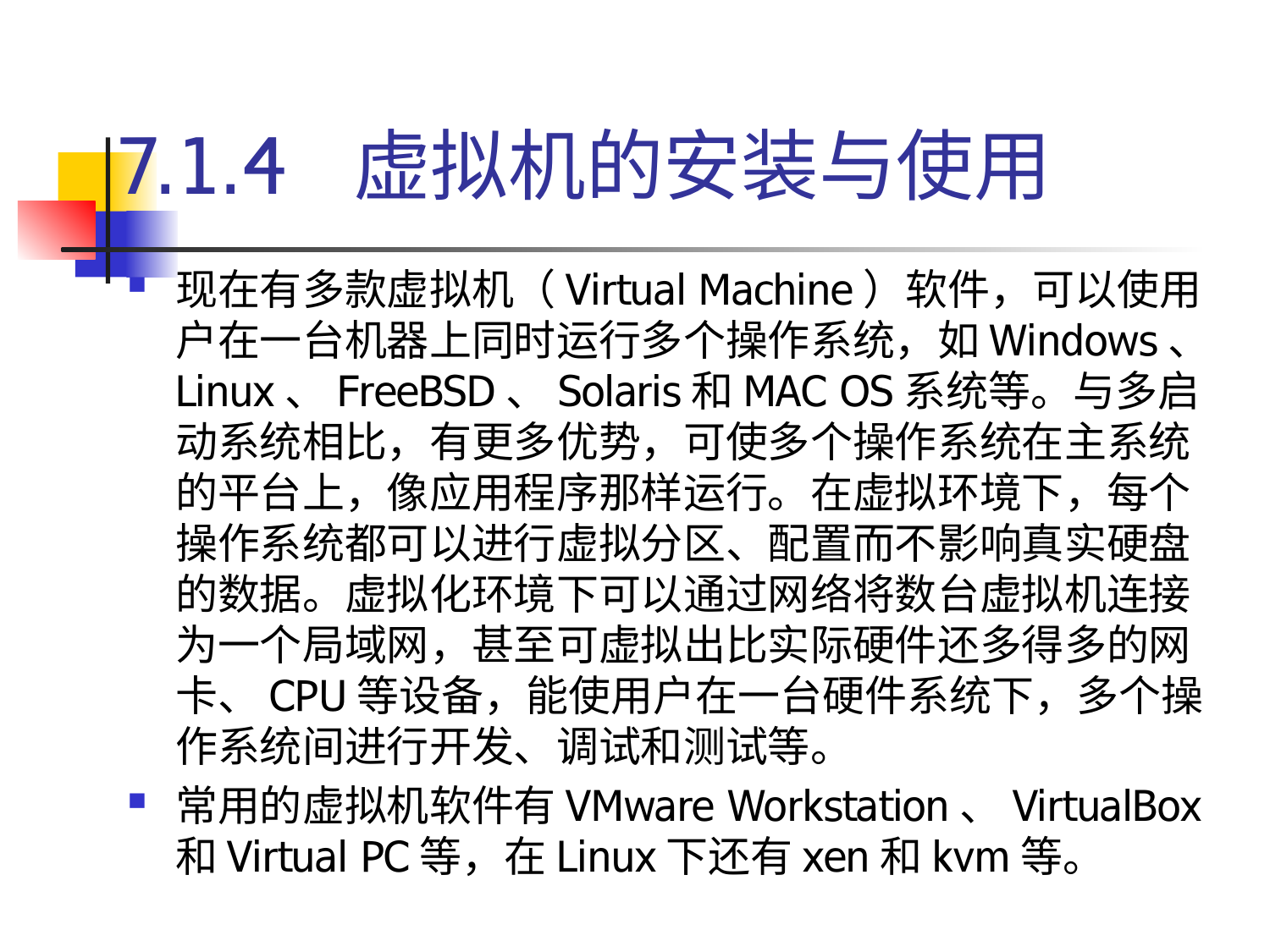

# 7.1.4  虚拟机的安装与使用
现在有多款虚拟机（Virtual Machine）软件，可以使用户在一台机器上同时运行多个操作系统，如Windows、Linux、FreeBSD、Solaris和MAC OS系统等。与多启动系统相比，有更多优势，可使多个操作系统在主系统的平台上，像应用程序那样运行。在虚拟环境下，每个操作系统都可以进行虚拟分区、配置而不影响真实硬盘的数据。虚拟化环境下可以通过网络将数台虚拟机连接为一个局域网，甚至可虚拟出比实际硬件还多得多的网卡、CPU等设备，能使用户在一台硬件系统下，多个操作系统间进行开发、调试和测试等。
常用的虚拟机软件有VMware Workstation、VirtualBox和Virtual PC等，在Linux下还有xen和kvm等。